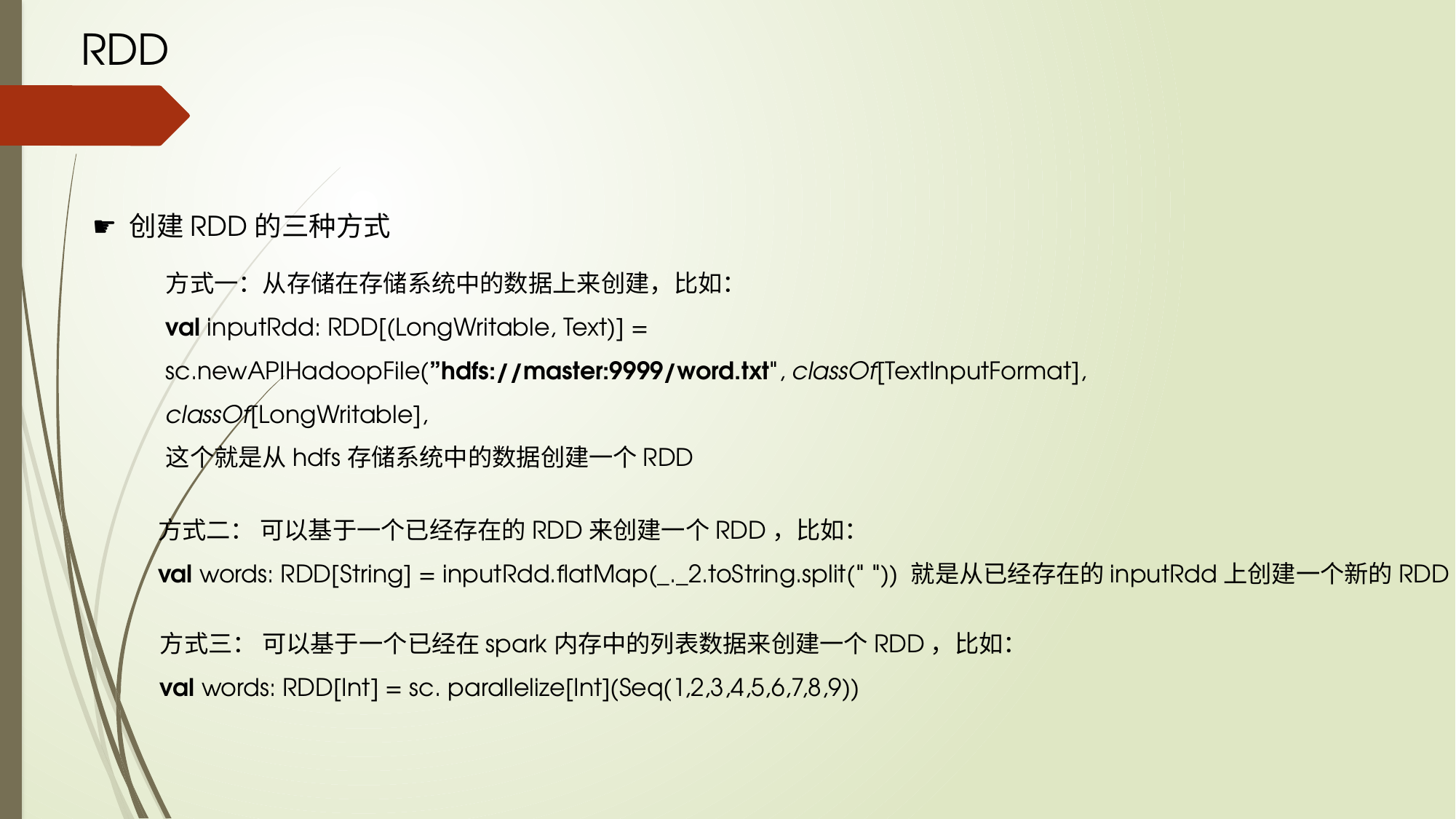

RDD
☛ 创建RDD的三种方式
方式一：从存储在存储系统中的数据上来创建，比如：
val inputRdd: RDD[(LongWritable, Text)] =  sc.newAPIHadoopFile(”hdfs://master:9999/word.txt", classOf[TextInputFormat], classOf[LongWritable],
这个就是从hdfs存储系统中的数据创建一个RDD
方式二： 可以基于一个已经存在的RDD来创建一个RDD，比如：
val words: RDD[String] = inputRdd.flatMap(_._2.toString.split(" ")) 就是从已经存在的inputRdd上创建一个新的RDD

方式三： 可以基于一个已经在spark内存中的列表数据来创建一个RDD，比如：
val words: RDD[Int] = sc. parallelize[Int](Seq(1,2,3,4,5,6,7,8,9))